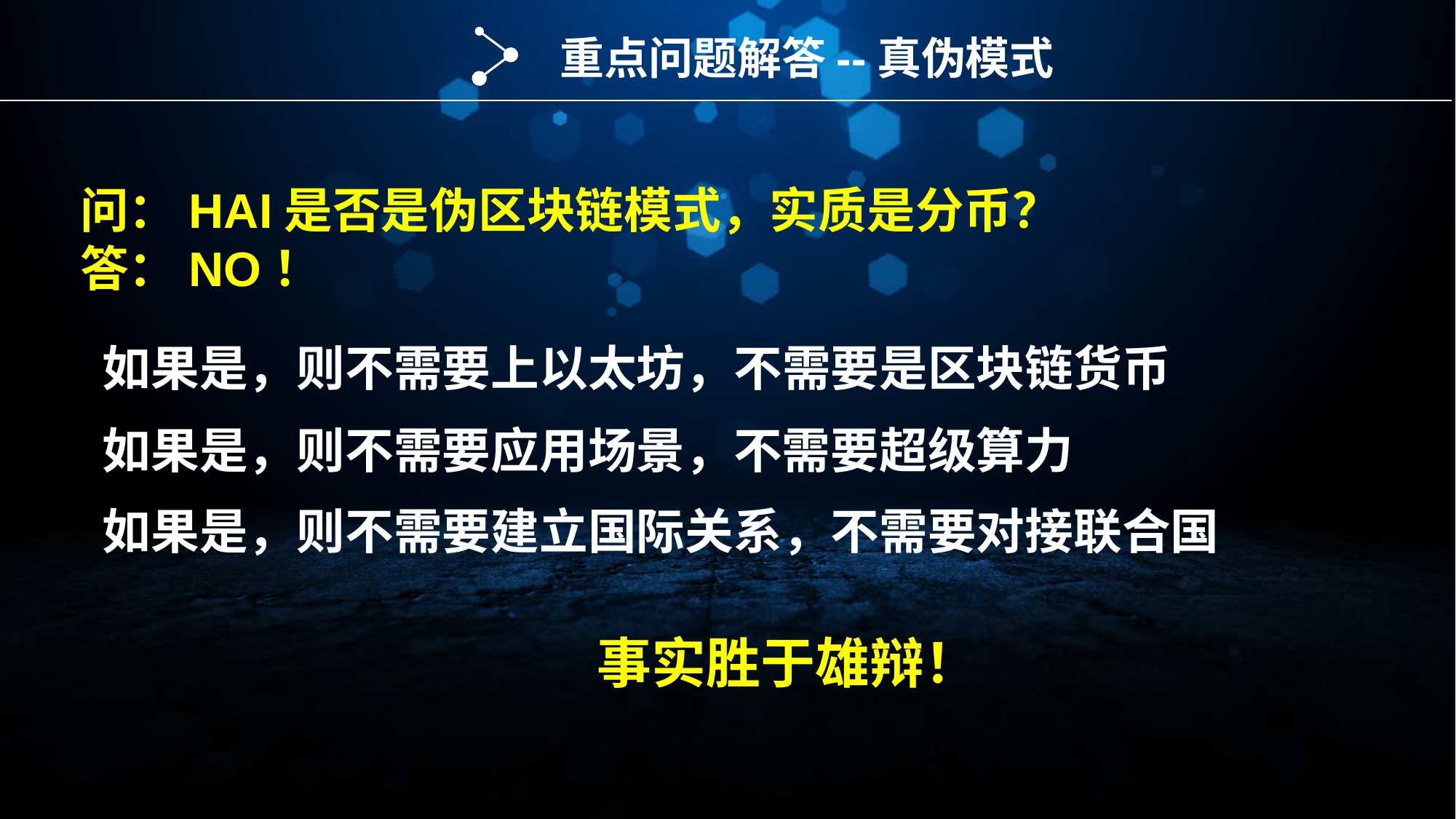

重点问题解答--真伪模式
问：HAI是否是伪区块链模式，实质是分币？
答：NO！
如果是，则不需要上以太坊，不需要是区块链货币
如果是，则不需要应用场景，不需要超级算力
如果是，则不需要建立国际关系，不需要对接联合国
事实胜于雄辩！